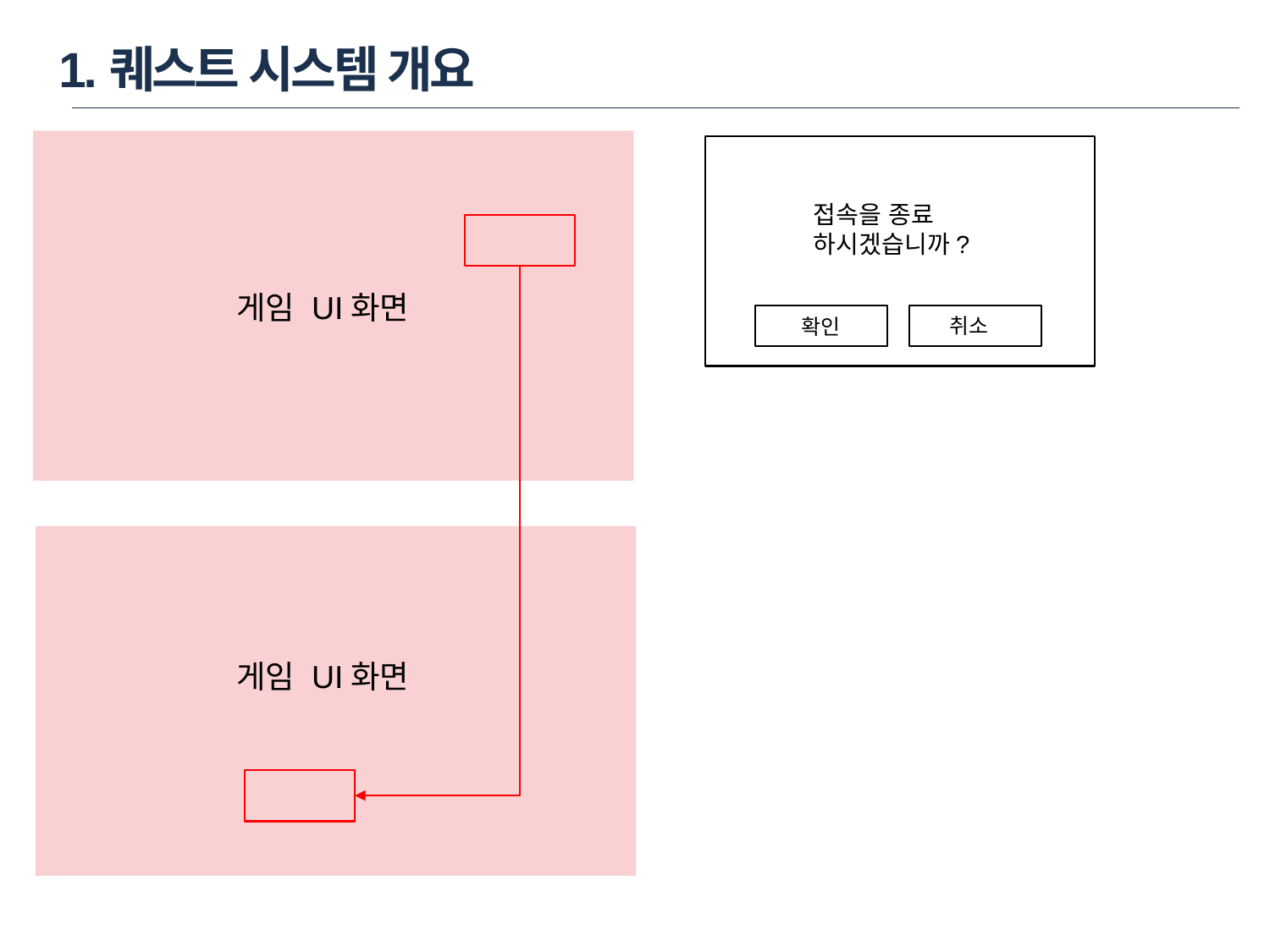

1.퀘스트 시스템 개요

췻
접속을 종료
하시겠습니까?

게임 UI화면
ㅊ
ㅊ
취소
확인

게임 UI화면